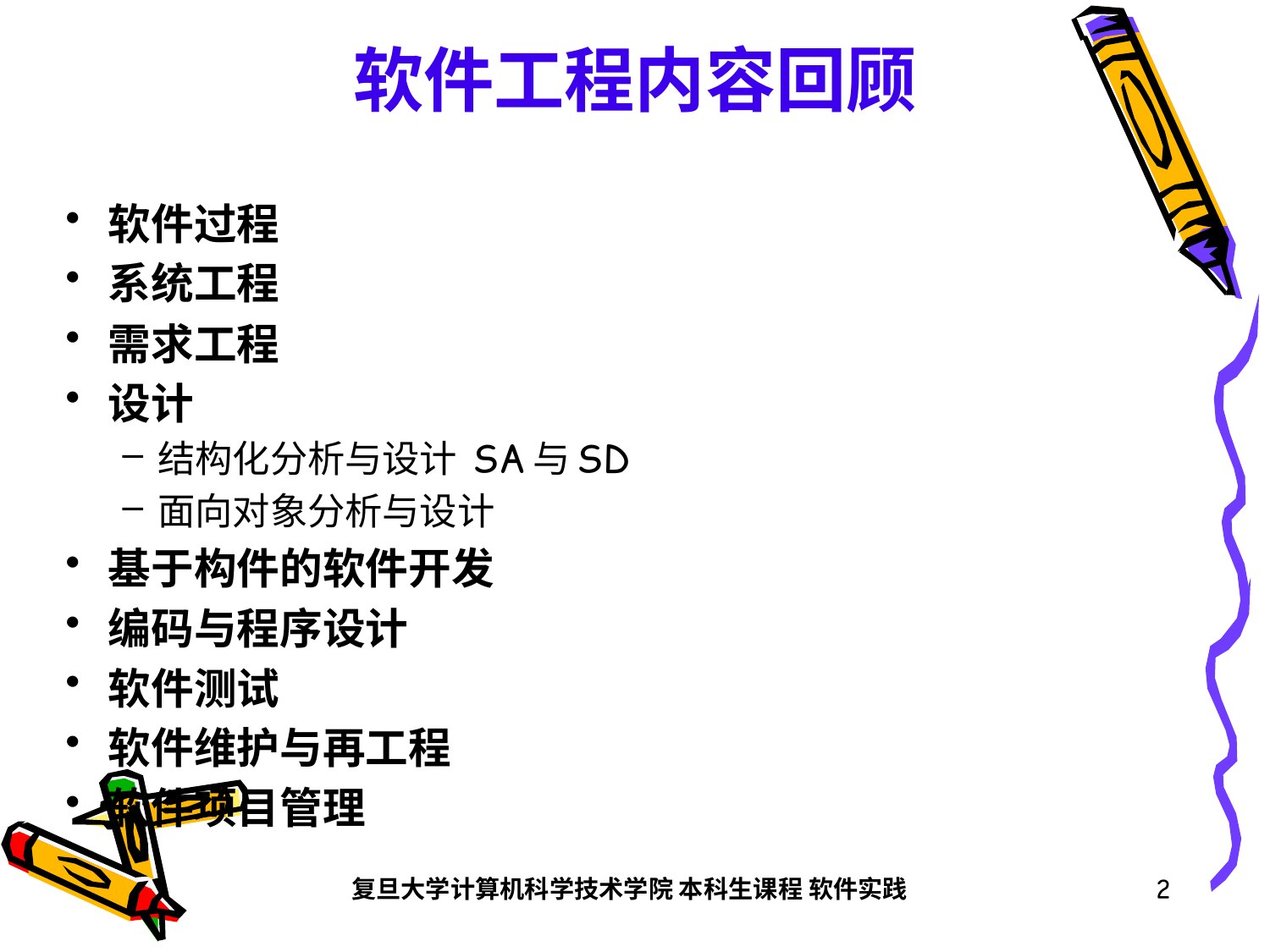

# 软件工程内容回顾
软件过程
系统工程
需求工程
设计
结构化分析与设计 SA与SD
面向对象分析与设计
基于构件的软件开发
编码与程序设计
软件测试
软件维护与再工程
软件项目管理

复旦大学计算机科学技术学院 本科生课程 软件实践
2